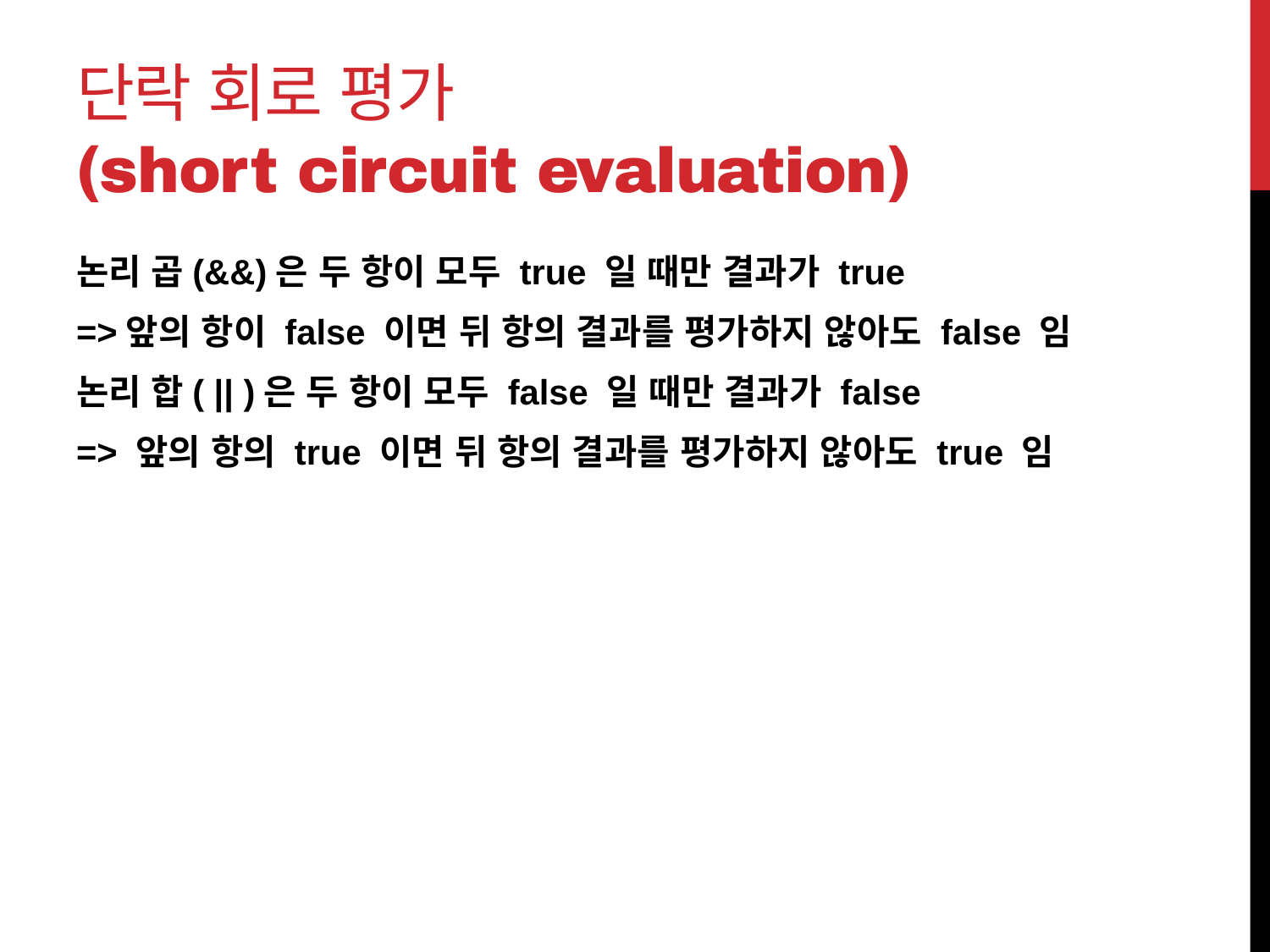

# 단락 회로 평가 (short circuit evaluation)
논리 곱(&&)은 두 항이 모두 true 일 때만 결과가 true
=>앞의 항이 false 이면 뒤 항의 결과를 평가하지 않아도 false 임
논리 합( || )은 두 항이 모두 false 일 때만 결과가 false
=> 앞의 항의 true 이면 뒤 항의 결과를 평가하지 않아도 true 임